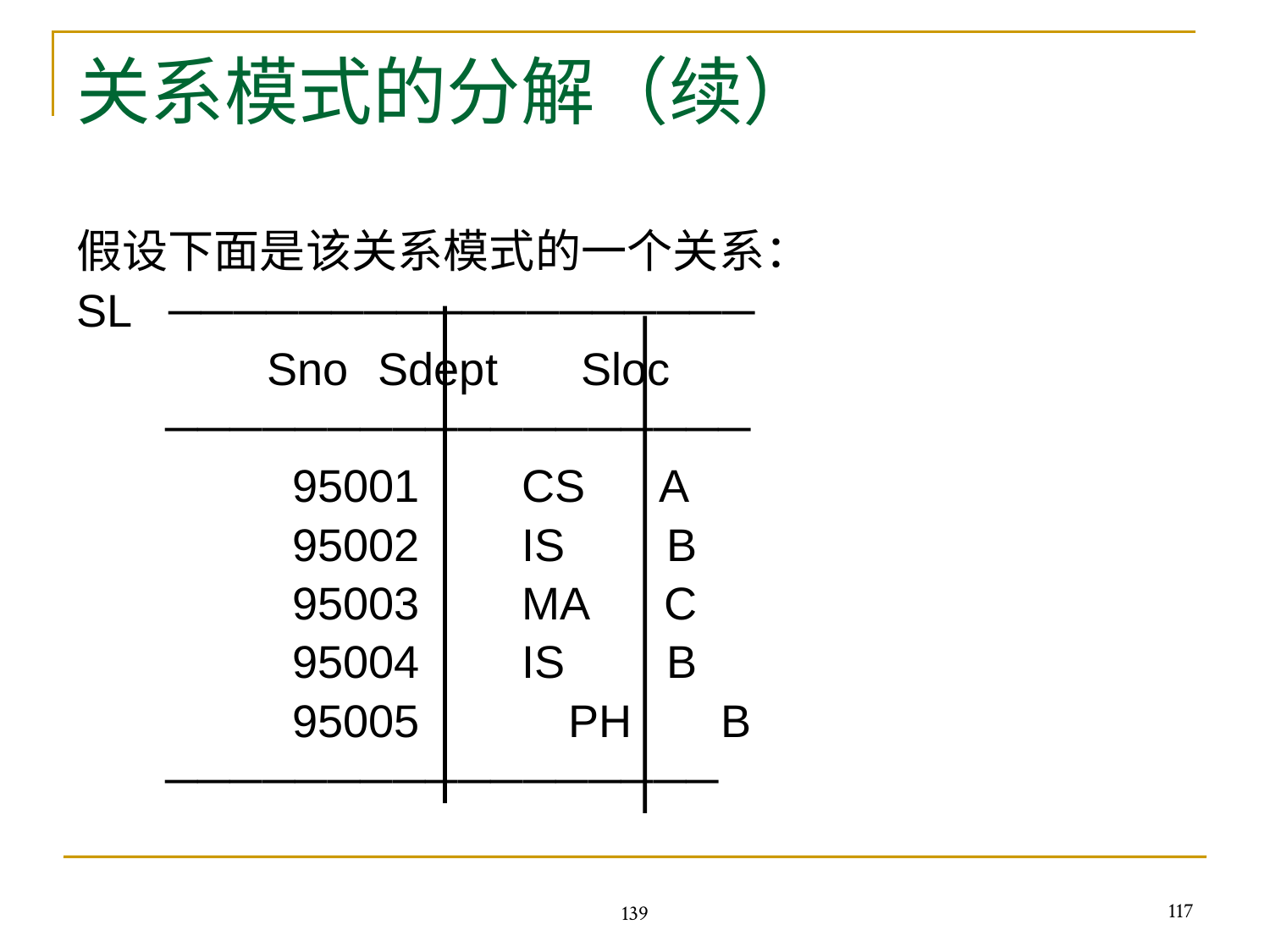

# 关系模式的分解（续）
假设下面是该关系模式的一个关系：
SL   ──────────────────
               Sno	Sdept	      Sloc
       ──────────────────
                 95001        CS      A
                 95002        IS        B
                 95003        MA      C
                 95004        IS        B
                 95005	     PH       B
       ─────────────────

117
139